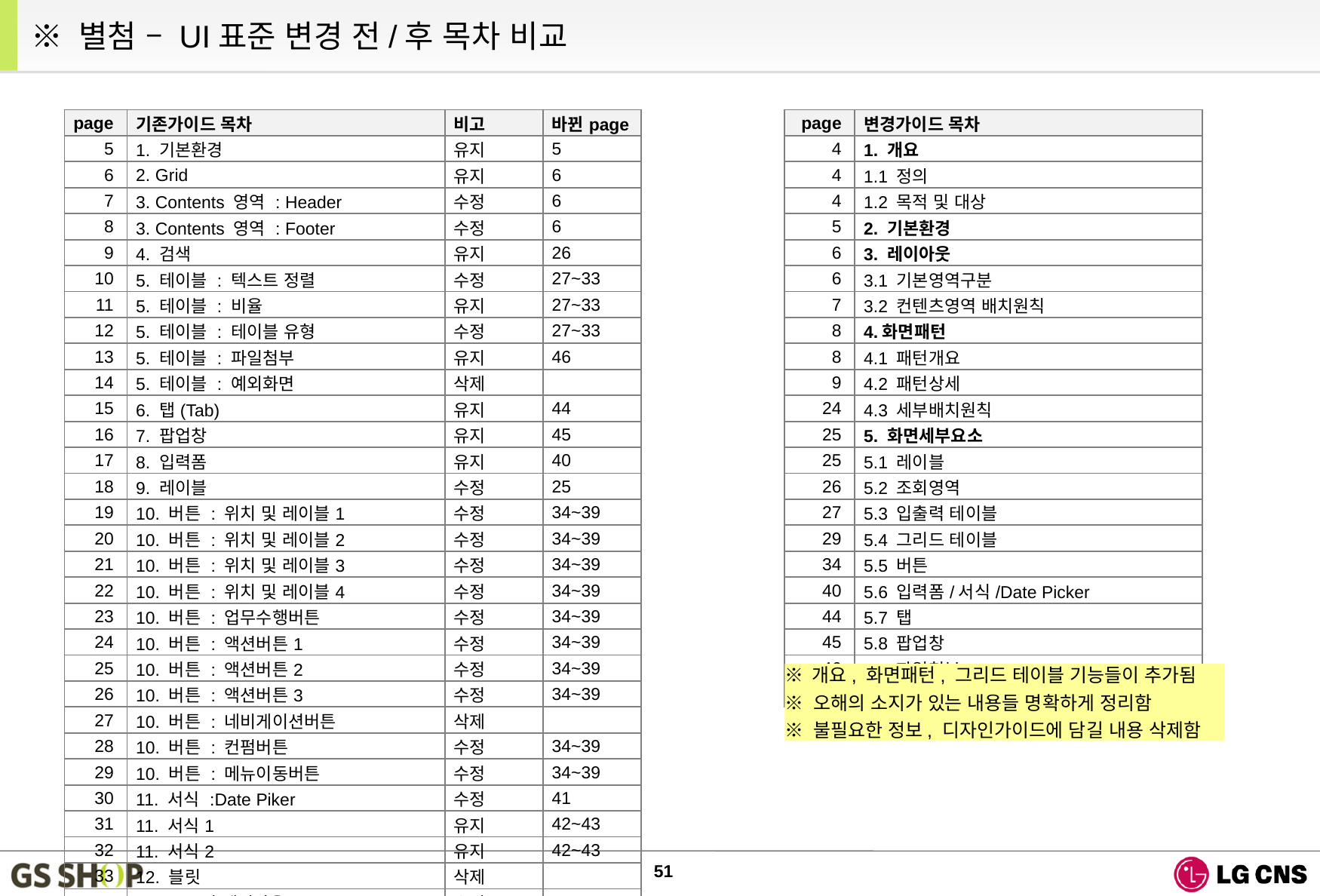

# ※ 별첨 – UI표준 변경 전/후 목차 비교
| page | 기존가이드 목차 | 비고 | 바뀐page |  | page | 변경가이드 목차 |
| --- | --- | --- | --- | --- | --- | --- |
| 5 | 1. 기본환경 | 유지 | 5 |  | 4 | 1. 개요 |
| 6 | 2. Grid | 유지 | 6 |  | 4 | 1.1 정의 |
| 7 | 3. Contents 영역 : Header | 수정 | 6 |  | 4 | 1.2 목적 및 대상 |
| 8 | 3. Contents 영역 : Footer | 수정 | 6 |  | 5 | 2. 기본환경 |
| 9 | 4. 검색 | 유지 | 26 |  | 6 | 3. 레이아웃 |
| 10 | 5. 테이블 : 텍스트 정렬 | 수정 | 27~33 |  | 6 | 3.1 기본영역구분 |
| 11 | 5. 테이블 : 비율 | 유지 | 27~33 |  | 7 | 3.2 컨텐츠영역 배치원칙 |
| 12 | 5. 테이블 : 테이블 유형 | 수정 | 27~33 |  | 8 | 4.화면패턴 |
| 13 | 5. 테이블 : 파일첨부 | 유지 | 46 |  | 8 | 4.1 패턴개요 |
| 14 | 5. 테이블 : 예외화면 | 삭제 |  |  | 9 | 4.2 패턴상세 |
| 15 | 6. 탭(Tab) | 유지 | 44 |  | 24 | 4.3 세부배치원칙 |
| 16 | 7. 팝업창 | 유지 | 45 |  | 25 | 5. 화면세부요소 |
| 17 | 8. 입력폼 | 유지 | 40 |  | 25 | 5.1 레이블 |
| 18 | 9. 레이블 | 수정 | 25 |  | 26 | 5.2 조회영역 |
| 19 | 10. 버튼 : 위치 및 레이블1 | 수정 | 34~39 |  | 27 | 5.3 입출력 테이블 |
| 20 | 10. 버튼 : 위치 및 레이블2 | 수정 | 34~39 |  | 29 | 5.4 그리드 테이블 |
| 21 | 10. 버튼 : 위치 및 레이블3 | 수정 | 34~39 |  | 34 | 5.5 버튼 |
| 22 | 10. 버튼 : 위치 및 레이블4 | 수정 | 34~39 |  | 40 | 5.6 입력폼/서식/Date Picker |
| 23 | 10. 버튼 : 업무수행버튼 | 수정 | 34~39 |  | 44 | 5.7 탭 |
| 24 | 10. 버튼 : 액션버튼1 | 수정 | 34~39 |  | 45 | 5.8 팝업창 |
| 25 | 10. 버튼 : 액션버튼2 | 수정 | 34~39 |  | 46 | 5.9 파일첨부 |
| 26 | 10. 버튼 : 액션버튼3 | 수정 | 34~39 |  | 47 | 5.10 보고서 레이아웃 |
| 27 | 10. 버튼 : 네비게이션버튼 | 삭제 |  |  |  |  |
| 28 | 10. 버튼 : 컨펌버튼 | 수정 | 34~39 |  |  |  |
| 29 | 10. 버튼 : 메뉴이동버튼 | 수정 | 34~39 |  |  |  |
| 30 | 11. 서식 :Date Piker | 수정 | 41 |  |  |  |
| 31 | 11. 서식1 | 유지 | 42~43 |  |  |  |
| 32 | 11. 서식2 | 유지 | 42~43 |  |  |  |
| 33 | 12. 블릿 | 삭제 |  |  |  |  |
| 34 | 13. 보고서 레이아웃 | 유지 | 47 |  |  |  |
※ 개요, 화면패턴, 그리드 테이블 기능들이 추가됨
※ 오해의 소지가 있는 내용들 명확하게 정리함
※ 불필요한 정보, 디자인가이드에 담길 내용 삭제함